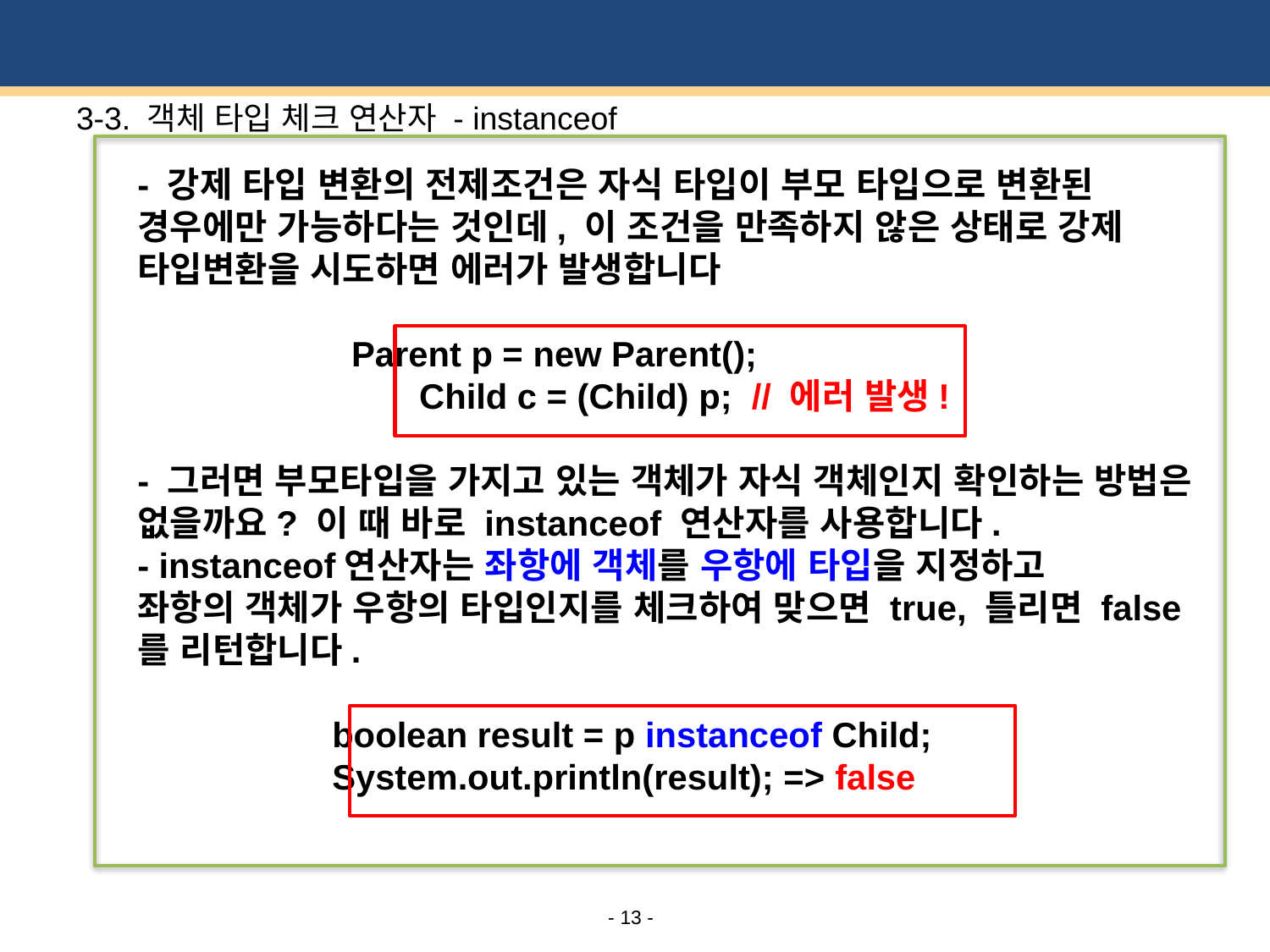

# 3-3. 객체 타입 체크 연산자 - instanceof

- 강제 타입 변환의 전제조건은 자식 타입이 부모 타입으로 변환된 경우에만 가능하다는 것인데, 이 조건을 만족하지 않은 상태로 강제 타입변환을 시도하면 에러가 발생합니다

                      Parent p = new Parent();
  Child c = (Child) p;  // 에러 발생!

- 그러면 부모타입을 가지고 있는 객체가 자식 객체인지 확인하는 방법은 없을까요? 이 때 바로 instanceof 연산자를 사용합니다.
- instanceof연산자는 좌항에 객체를 우항에 타입을 지정하고
좌항의 객체가 우항의 타입인지를 체크하여 맞으면 true, 틀리면 false를 리턴합니다.

                    boolean result = p instanceof Child;
                    System.out.println(result); => false